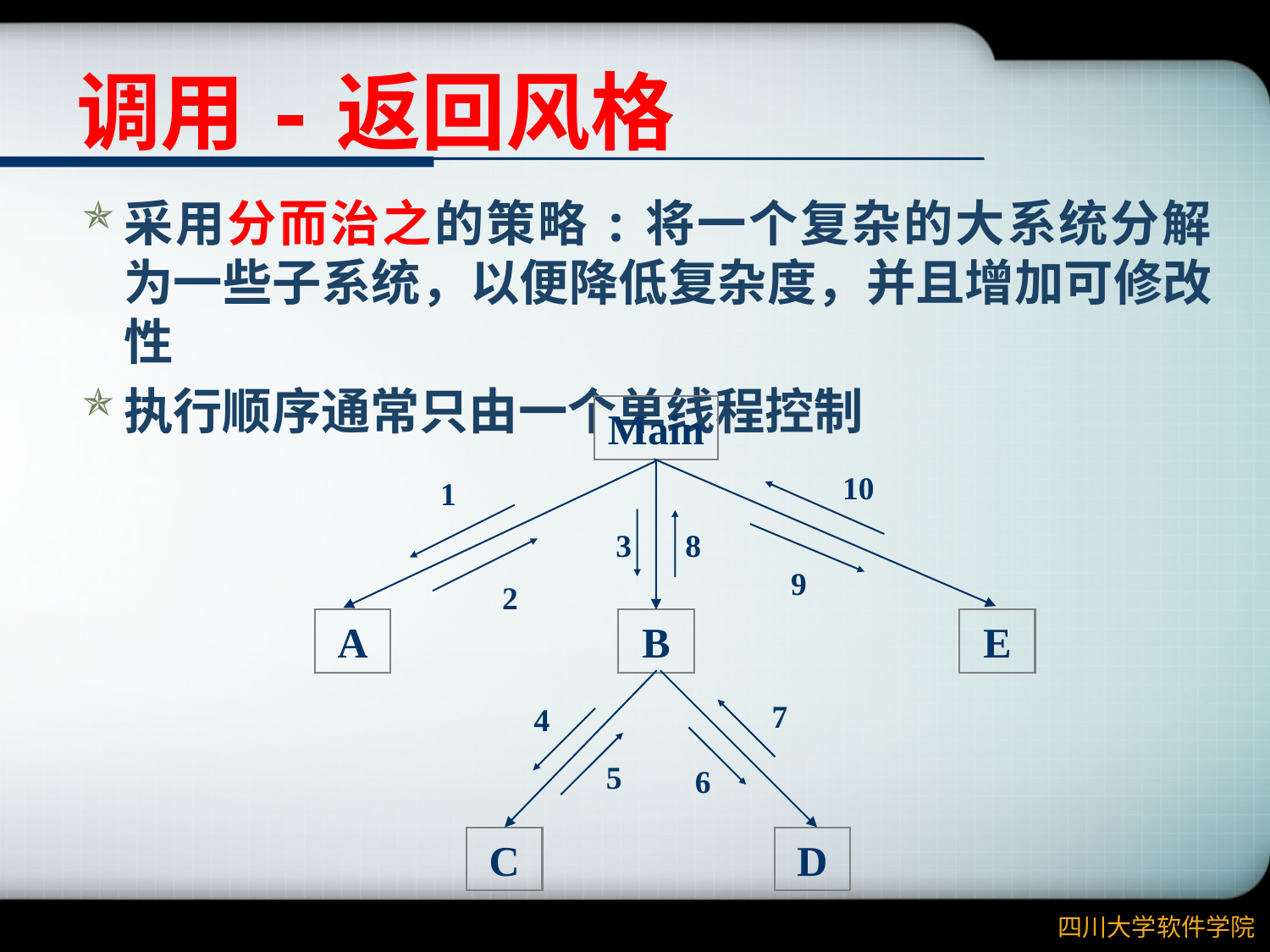

# 调用-返回风格
采用分而治之的策略:将一个复杂的大系统分解为一些子系统，以便降低复杂度，并且增加可修改性
执行顺序通常只由一个单线程控制

Main

10

1

3
8

9
2
B
A
E

7
4

5
6
C
D